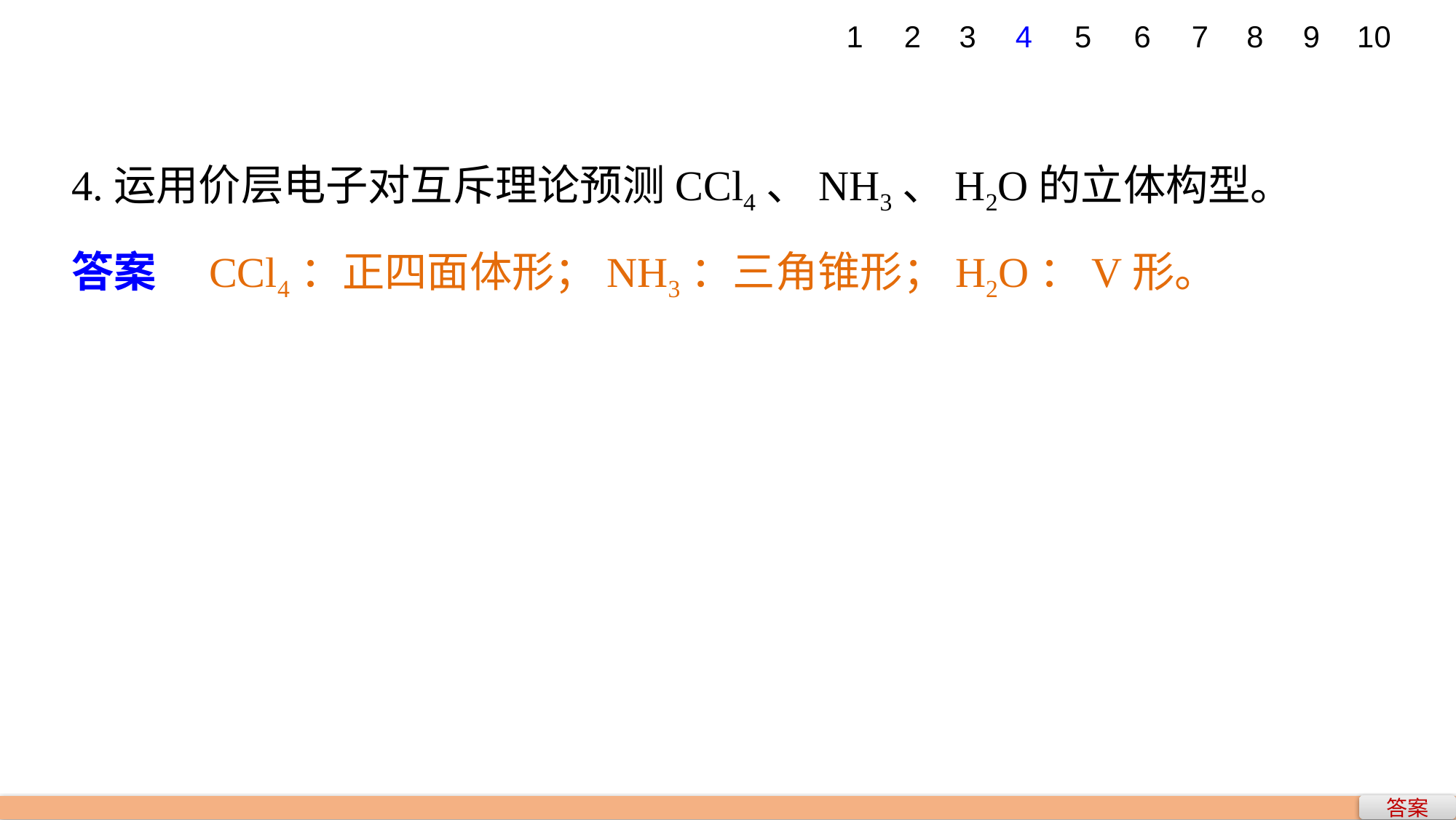

1
2
3
4
5
6
7
8
9
10
4.运用价层电子对互斥理论预测CCl4、NH3、H2O的立体构型。
答案　CCl4：正四面体形；NH3：三角锥形；H2O：V形。
答案